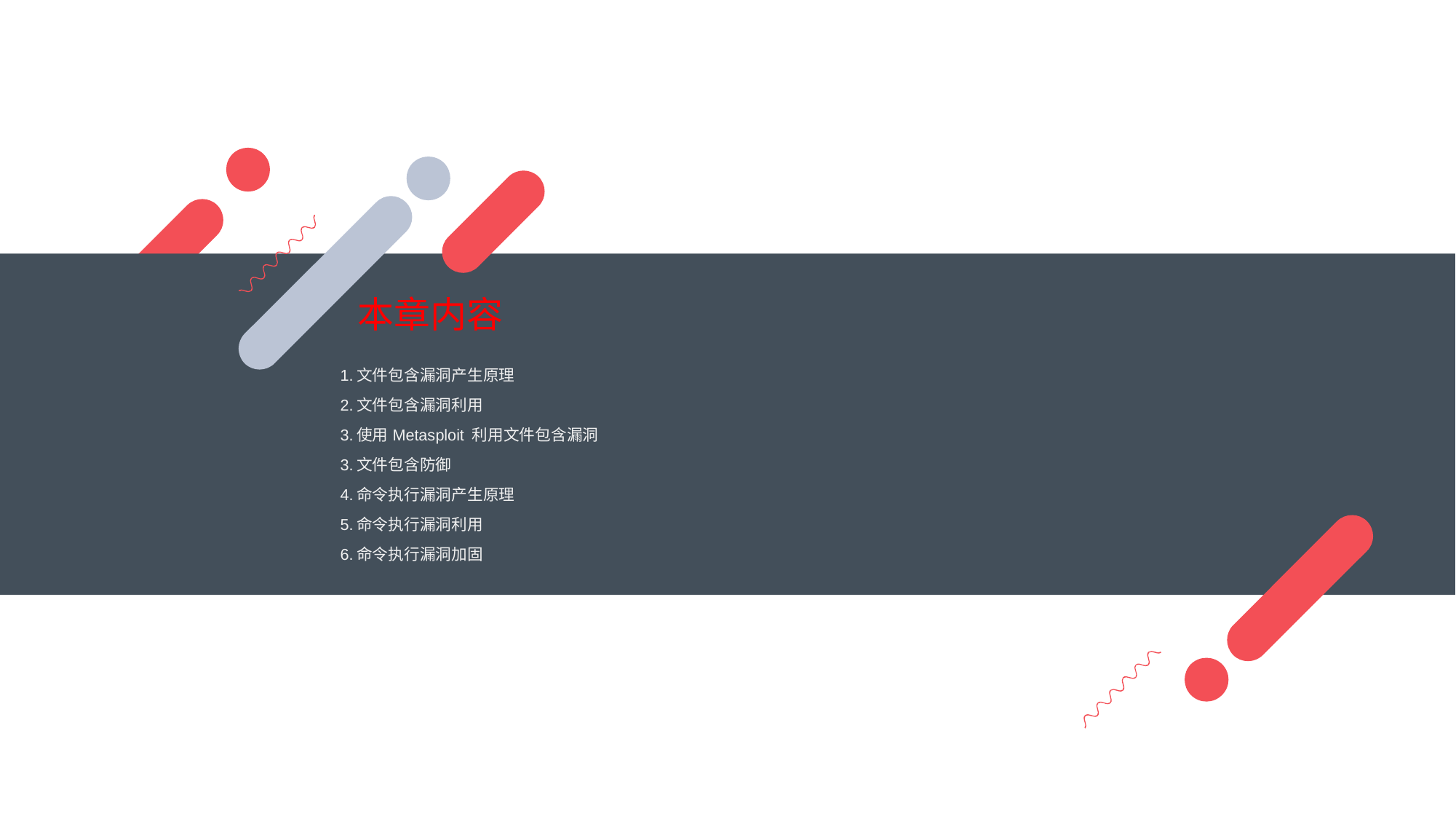

# 本章内容
1.文件包含漏洞产生原理
2.文件包含漏洞利用
3.使用Metasploit 利用文件包含漏洞
3.文件包含防御
4.命令执行漏洞产生原理
5.命令执行漏洞利用
6.命令执行漏洞加固